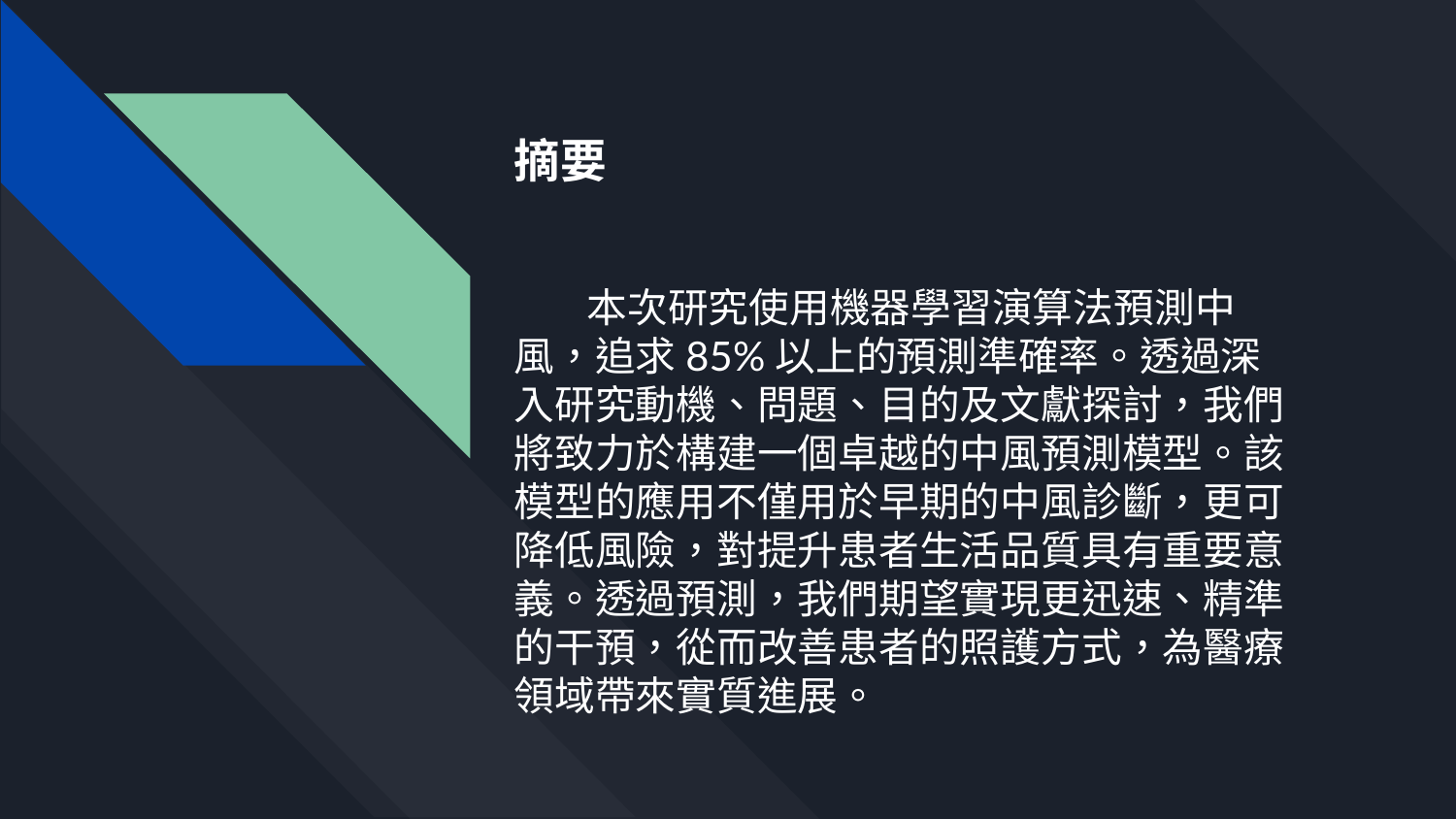

# 摘要

本次研究使用機器學習演算法預測中風，追求85%以上的預測準確率。透過深入研究動機、問題、目的及文獻探討，我們將致力於構建一個卓越的中風預測模型。該模型的應用不僅用於早期的中風診斷，更可降低風險，對提升患者生活品質具有重要意義。透過預測，我們期望實現更迅速、精準的干預，從而改善患者的照護方式，為醫療領域帶來實質進展。